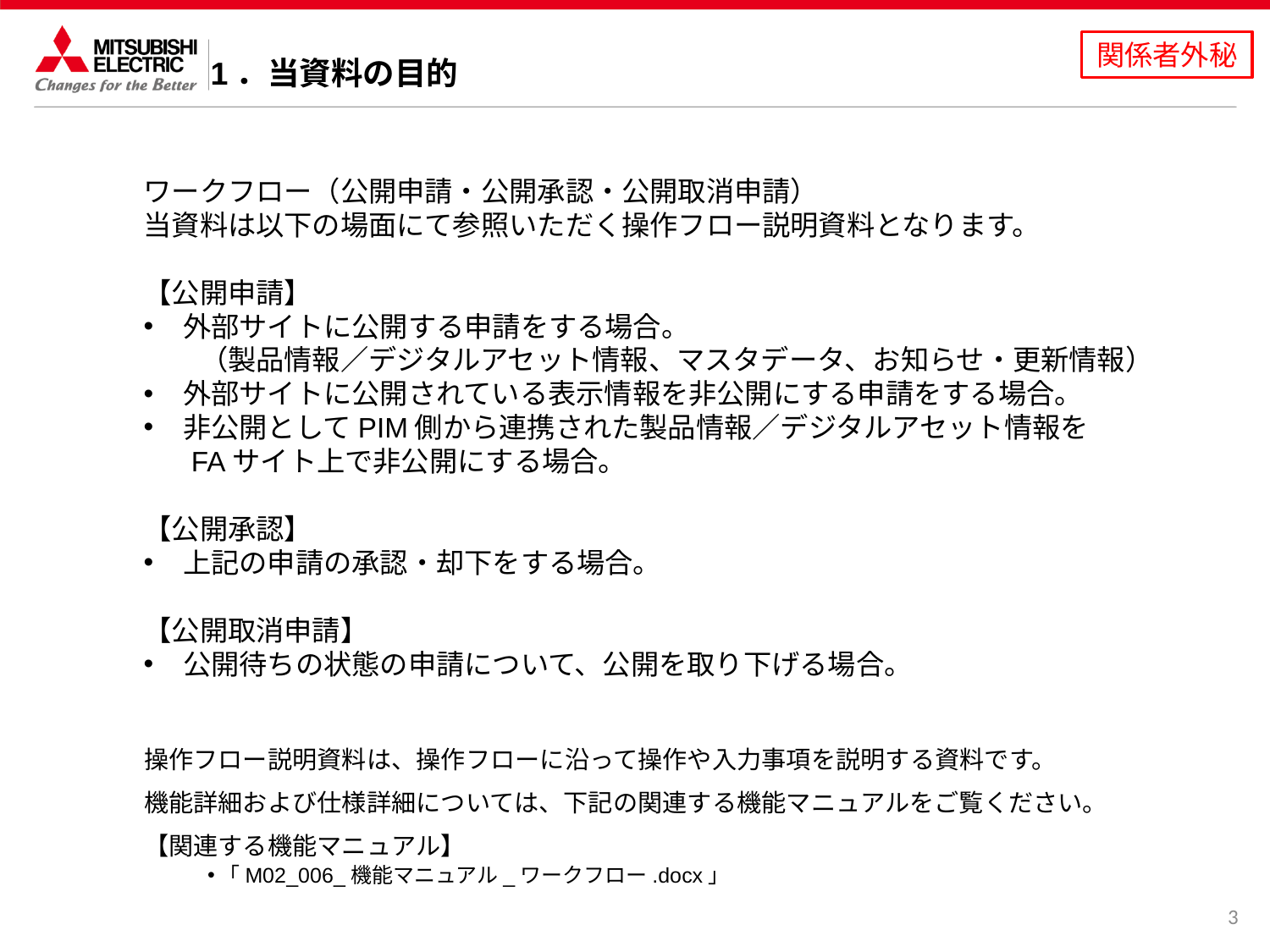

1．当資料の目的
ワークフロー（公開申請・公開承認・公開取消申請）
当資料は以下の場面にて参照いただく操作フロー説明資料となります。

【公開申請】
外部サイトに公開する申請をする場合。
　　（製品情報／デジタルアセット情報、マスタデータ、お知らせ・更新情報）
外部サイトに公開されている表示情報を非公開にする申請をする場合。
非公開としてPIM側から連携された製品情報／デジタルアセット情報を
　  FAサイト上で非公開にする場合。

【公開承認】
上記の申請の承認・却下をする場合。

【公開取消申請】
公開待ちの状態の申請について、公開を取り下げる場合。

操作フロー説明資料は、操作フローに沿って操作や入力事項を説明する資料です。
機能詳細および仕様詳細については、下記の関連する機能マニュアルをご覧ください。
【関連する機能マニュアル】
「M02_006_機能マニュアル_ワークフロー.docx」
3